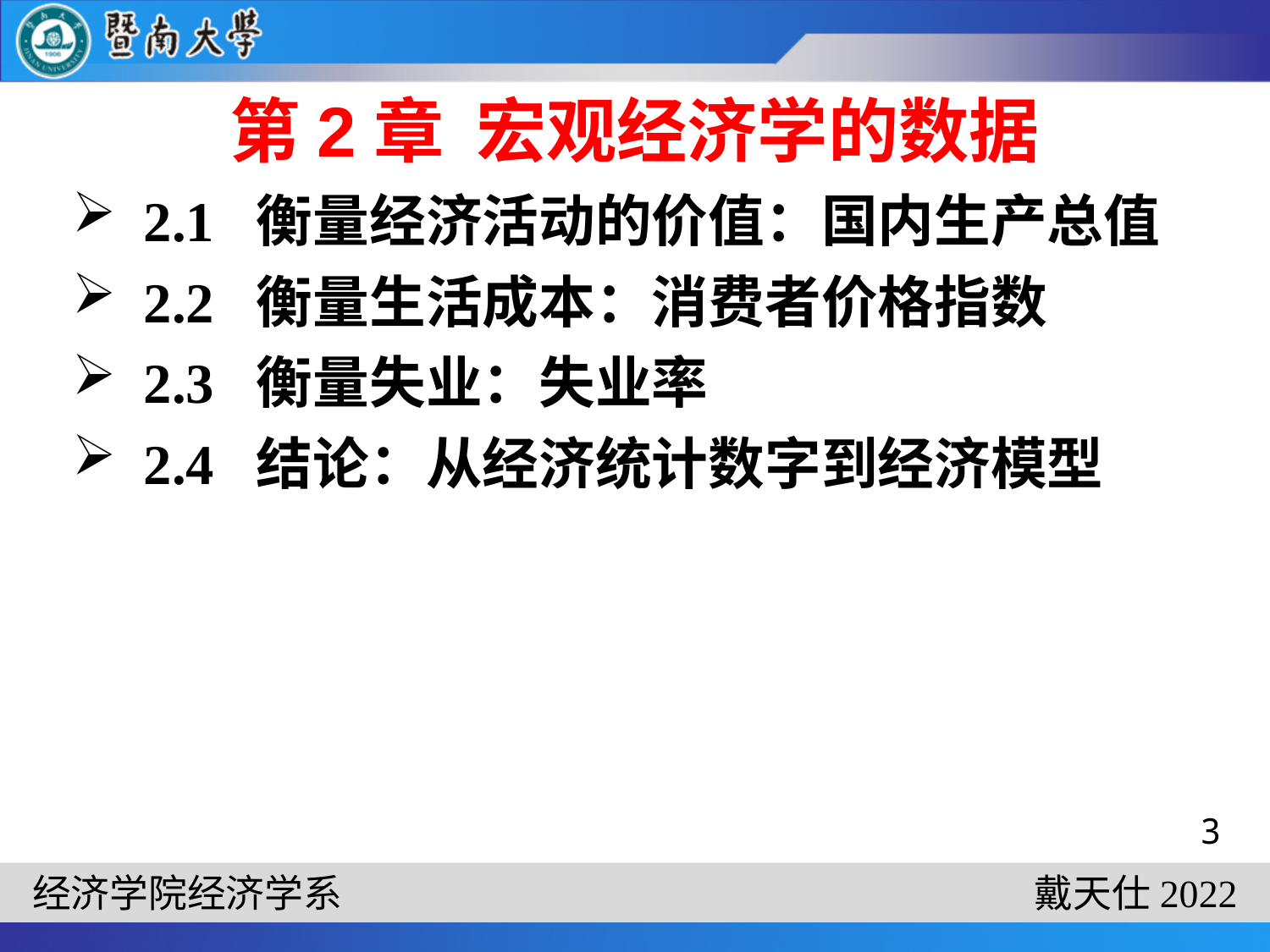

# 第2章  宏观经济学的数据
2.1  衡量经济活动的价值：国内生产总值
2.2  衡量生活成本：消费者价格指数
2.3  衡量失业：失业率
2.4  结论：从经济统计数字到经济模型

3